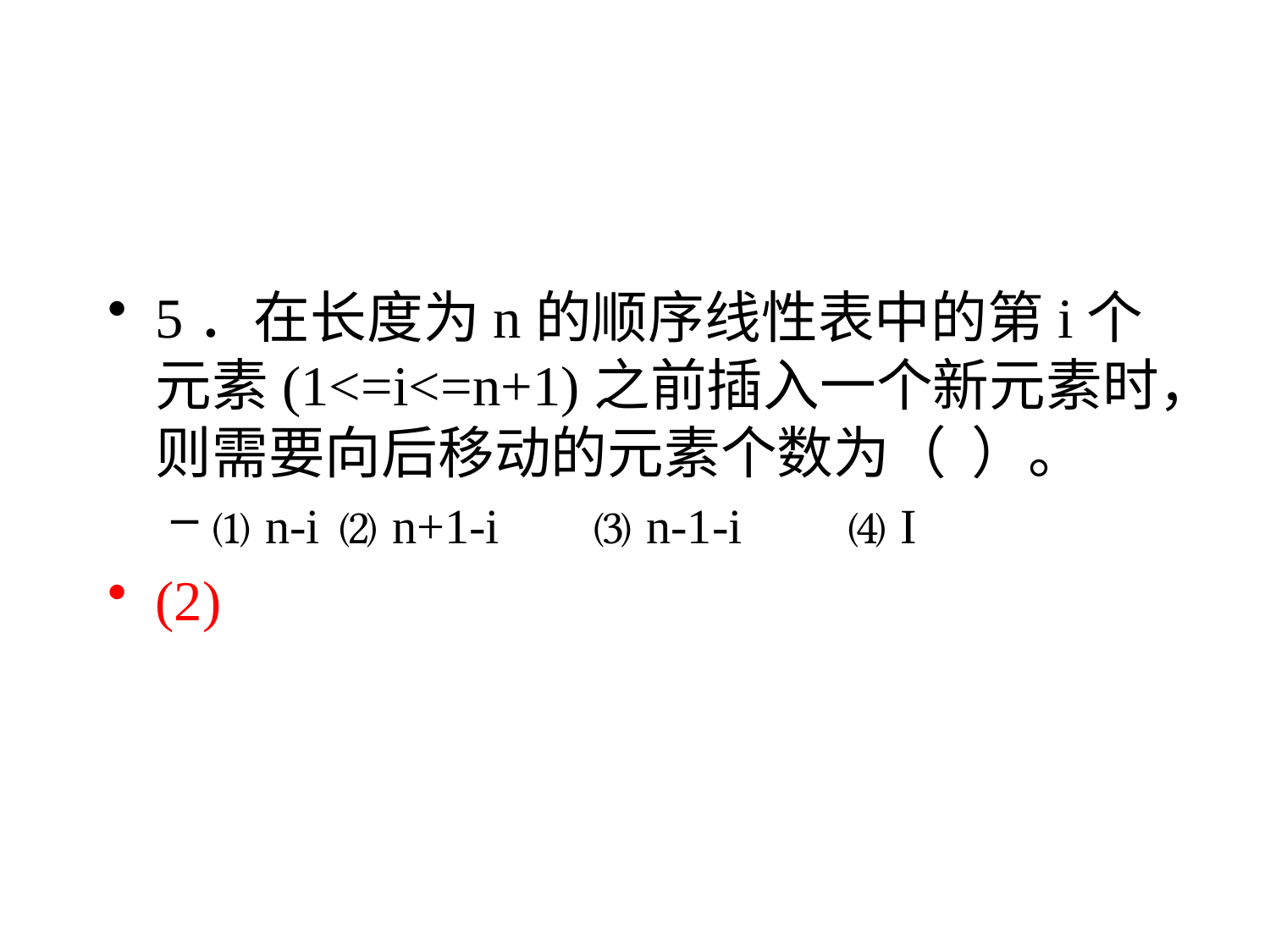

#
5．在长度为n的顺序线性表中的第i个元素(1<=i<=n+1)之前插入一个新元素时，则需要向后移动的元素个数为（  ）。
⑴ n-i	⑵ n+1-i	⑶ n-1-i	⑷ I
(2)